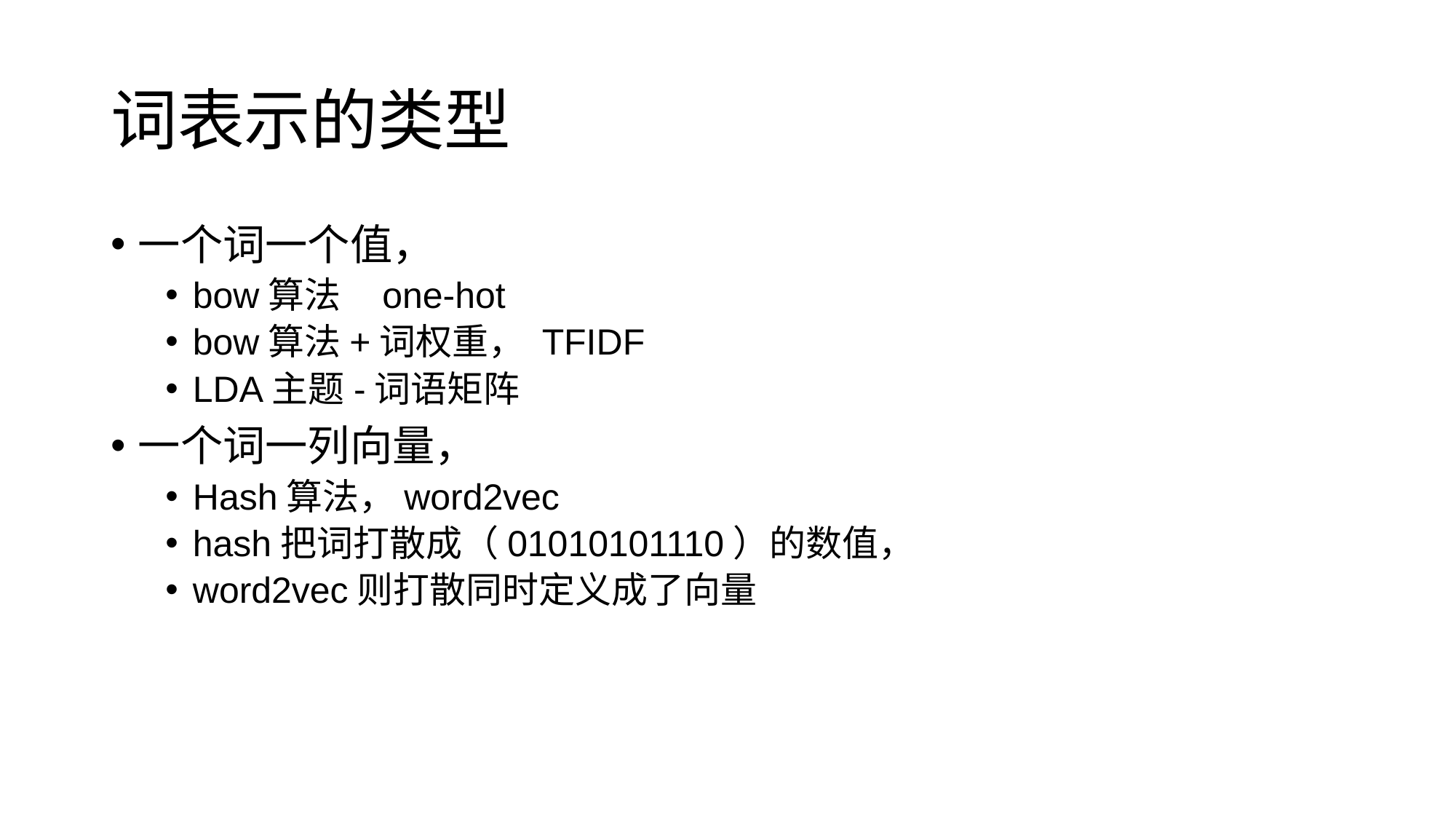

# 词表示的类型
一个词一个值，
bow算法    one-hot
bow算法+词权重， TFIDF
LDA主题-词语矩阵
一个词一列向量，
Hash算法，word2vec
hash把词打散成（01010101110）的数值，
word2vec则打散同时定义成了向量